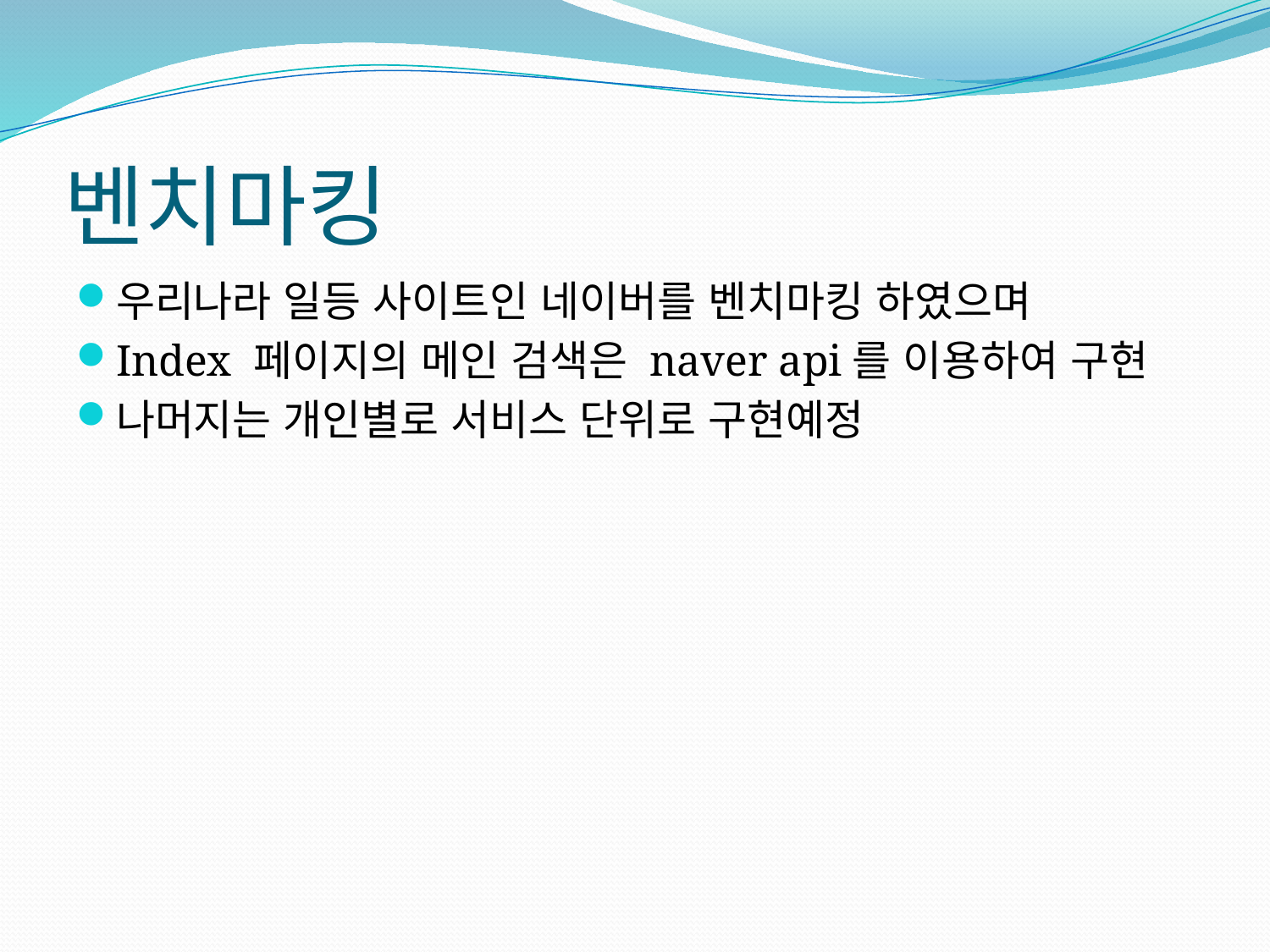

# 벤치마킹
우리나라 일등 사이트인 네이버를 벤치마킹 하였으며
Index 페이지의 메인 검색은 naver api를 이용하여 구현
나머지는 개인별로 서비스 단위로 구현예정